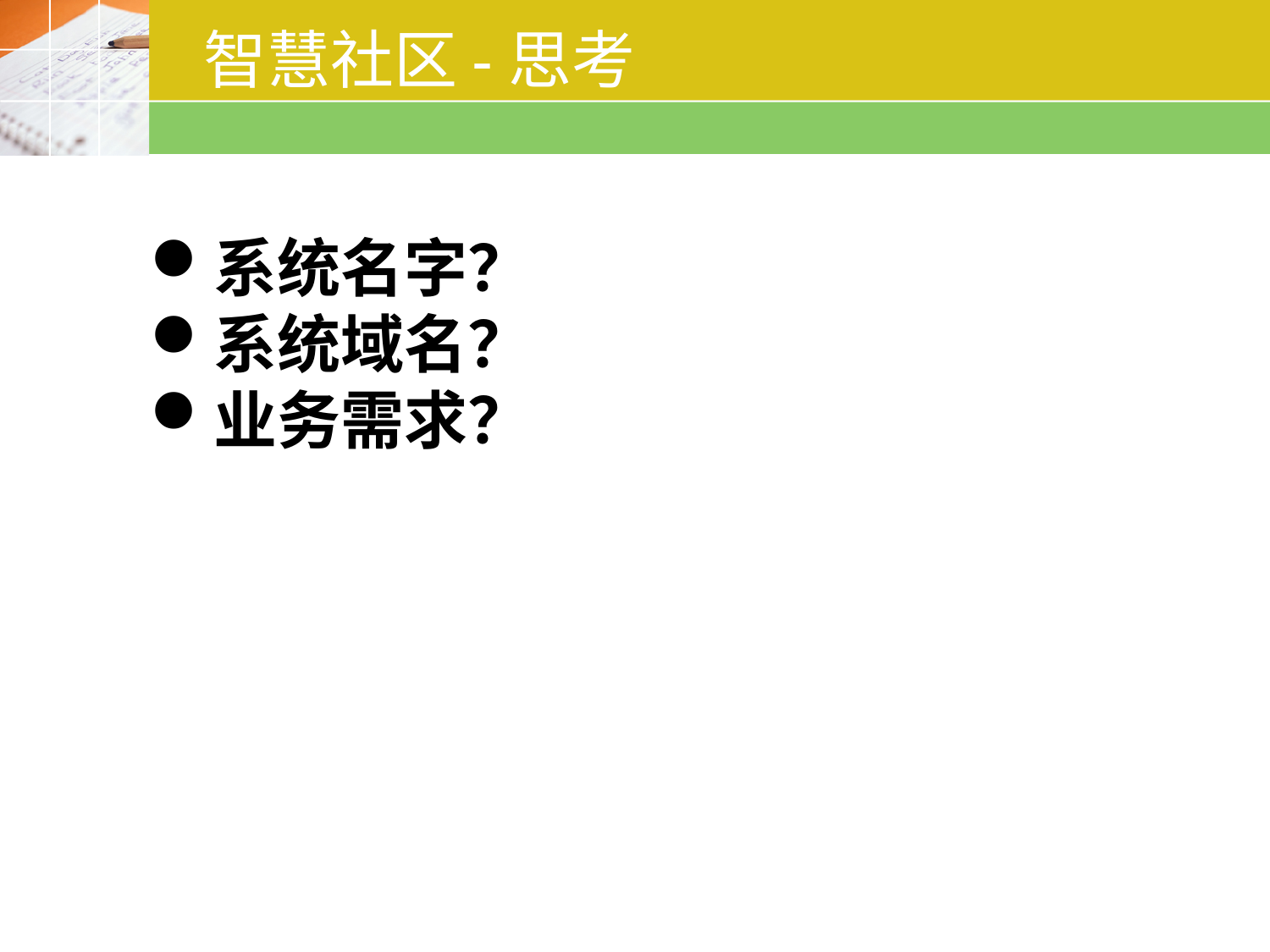

# 智慧社区-思考
系统名字？
系统域名？
业务需求？

Click to add Text
Click to add Text
Click to add Text
Click to add Text
Click to add Text
Click to add Text
Click to add Text
Click to add Text
Click to add Text